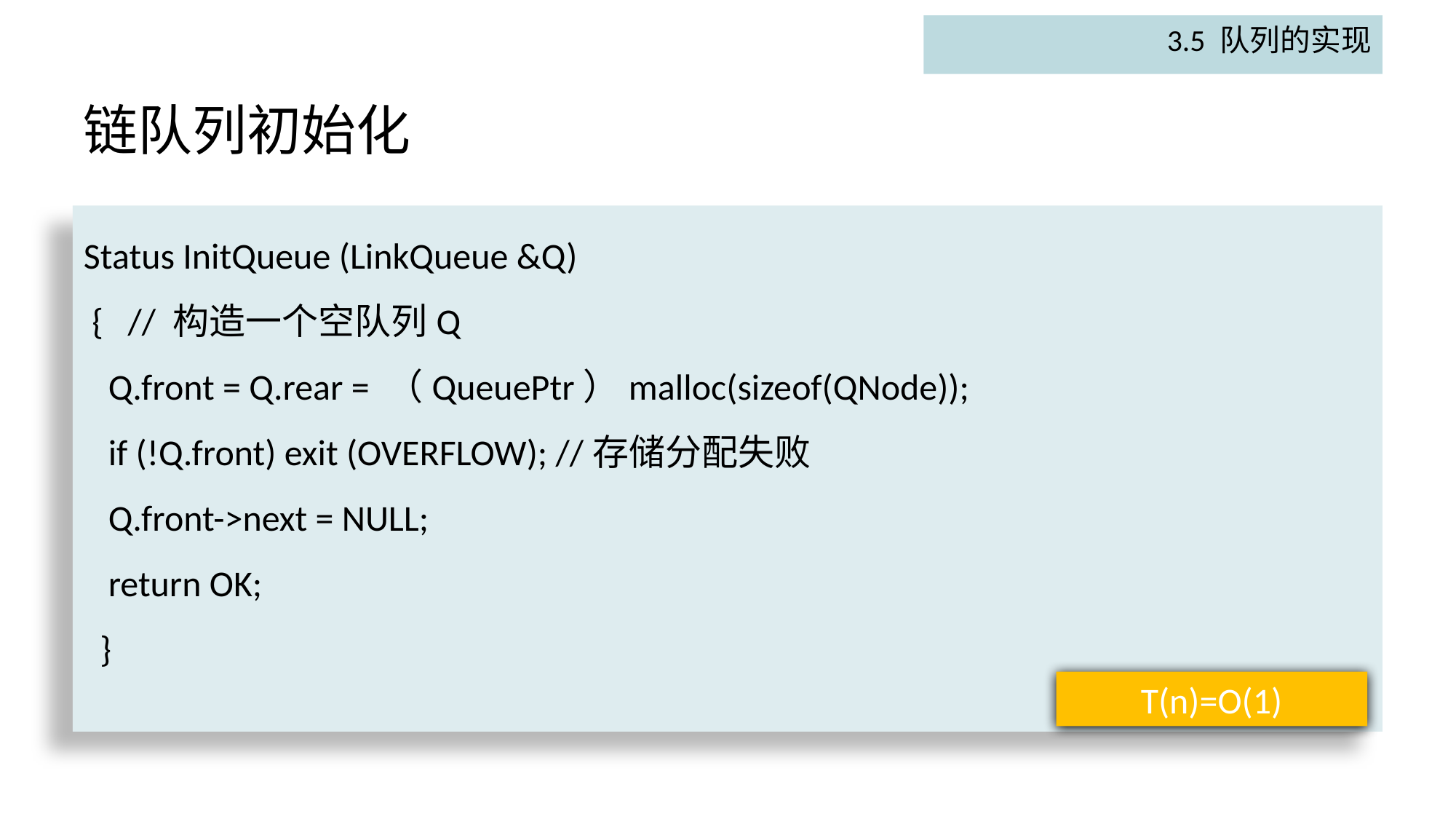

3.5 队列的实现

# 链队列初始化
Status InitQueue (LinkQueue &Q)
 {   // 构造一个空队列Q
   Q.front = Q.rear = （QueuePtr）malloc(sizeof(QNode));
   if (!Q.front) exit (OVERFLOW); //存储分配失败
   Q.front->next = NULL;
   return OK;
  }
T(n)=O(1)